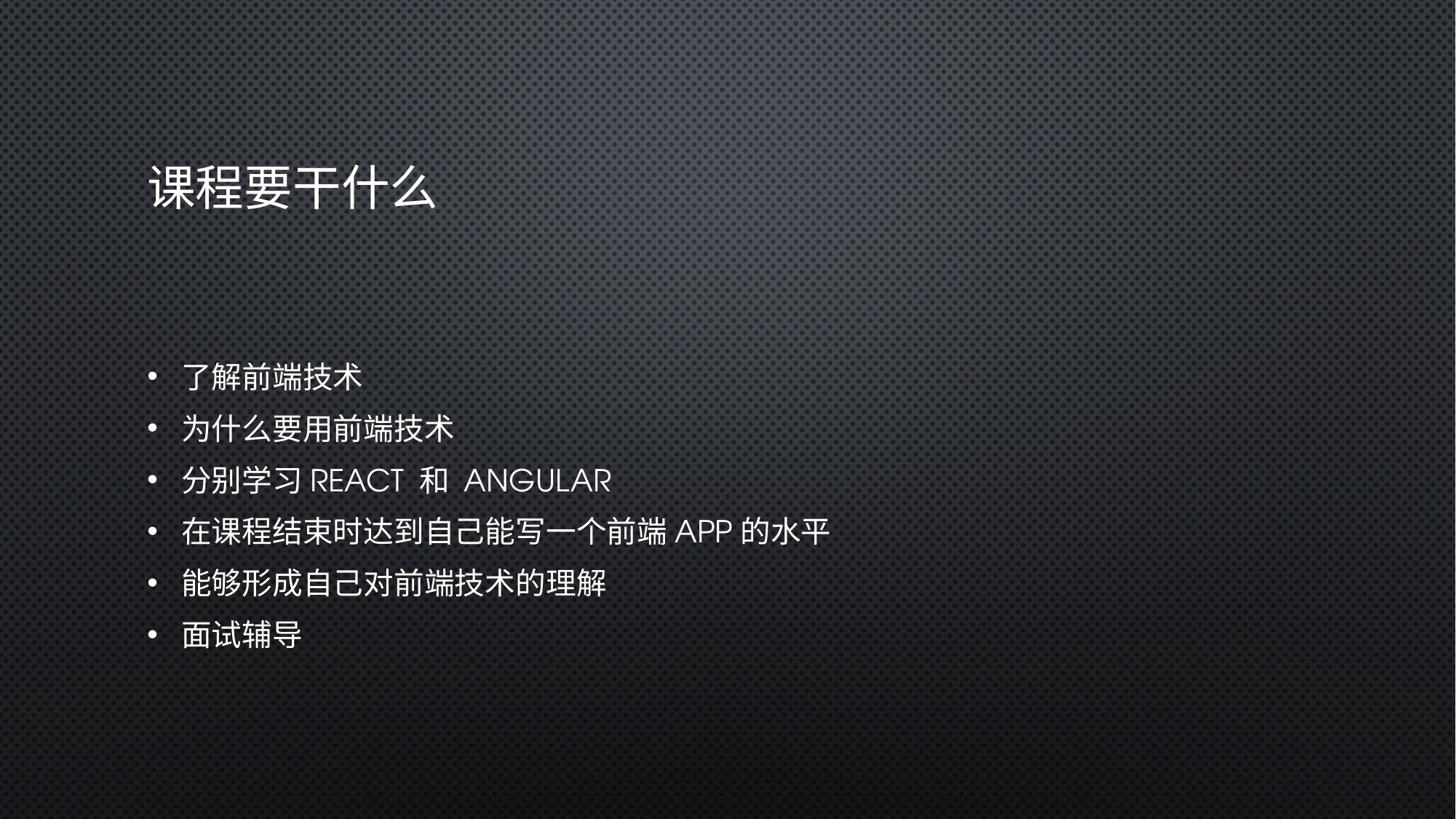

# 课程要干什么
了解前端技术
为什么要用前端技术
分别学习React 和 angular
在课程结束时达到自己能写一个前端App的水平
能够形成自己对前端技术的理解
面试辅导